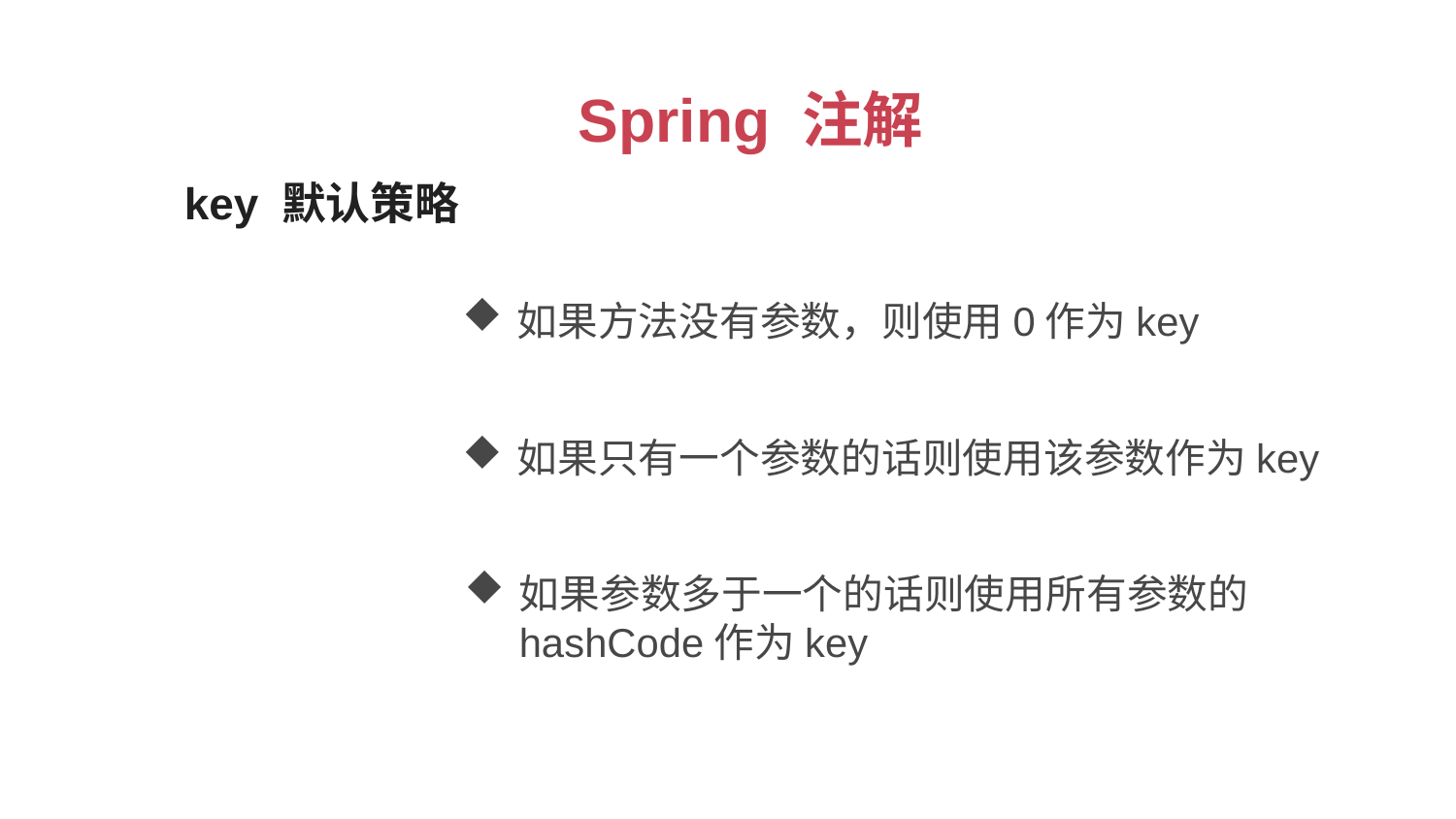

Spring 注解
key 默认策略
如果方法没有参数，则使用0作为key
如果只有一个参数的话则使用该参数作为key

如果参数多于一个的话则使用所有参数的hashCode作为key